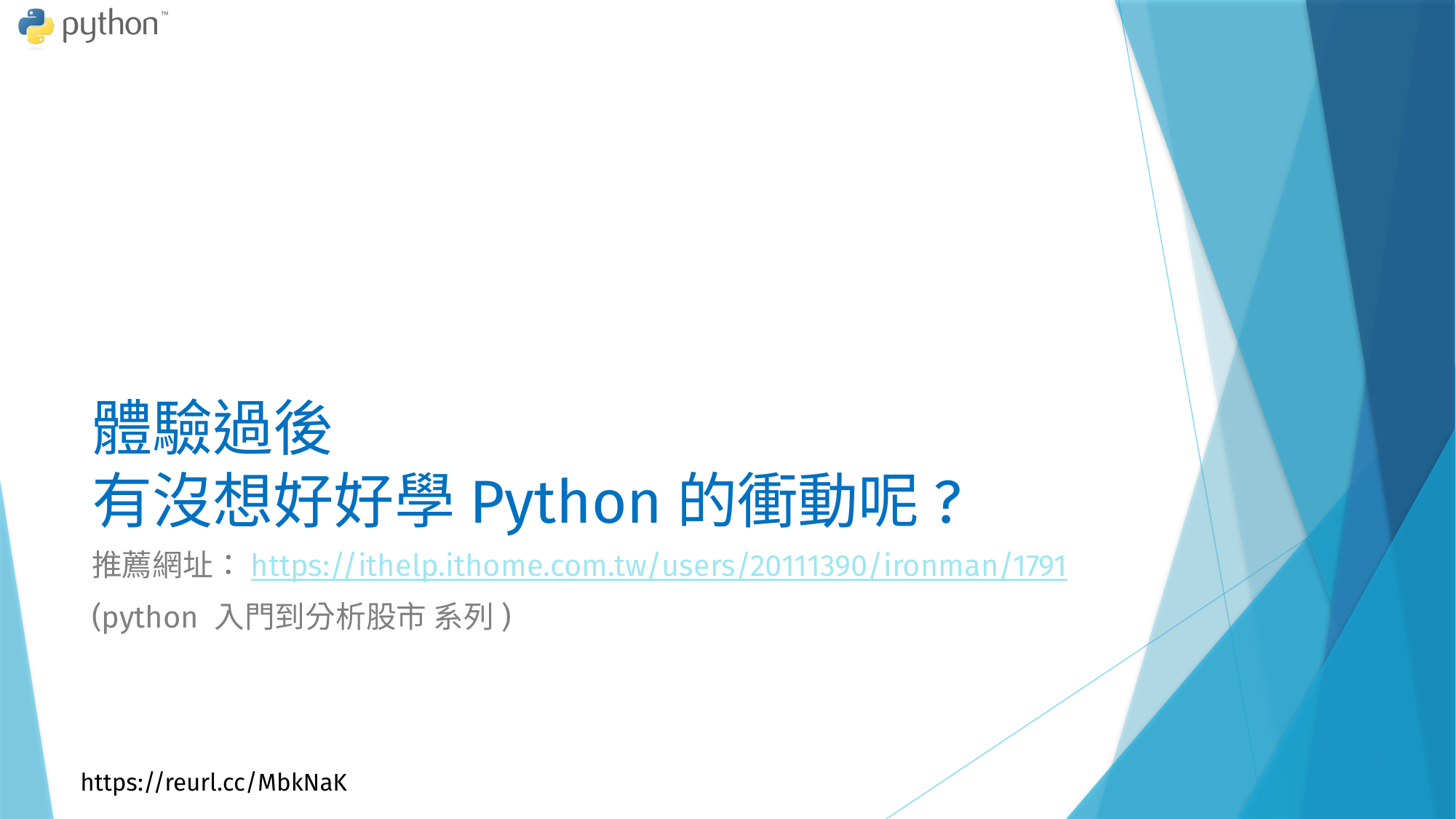

# 體驗過後 有沒想好好學Python的衝動呢?
推薦網址：https://ithelp.ithome.com.tw/users/20111390/ironman/1791
(python 入門到分析股市 系列)